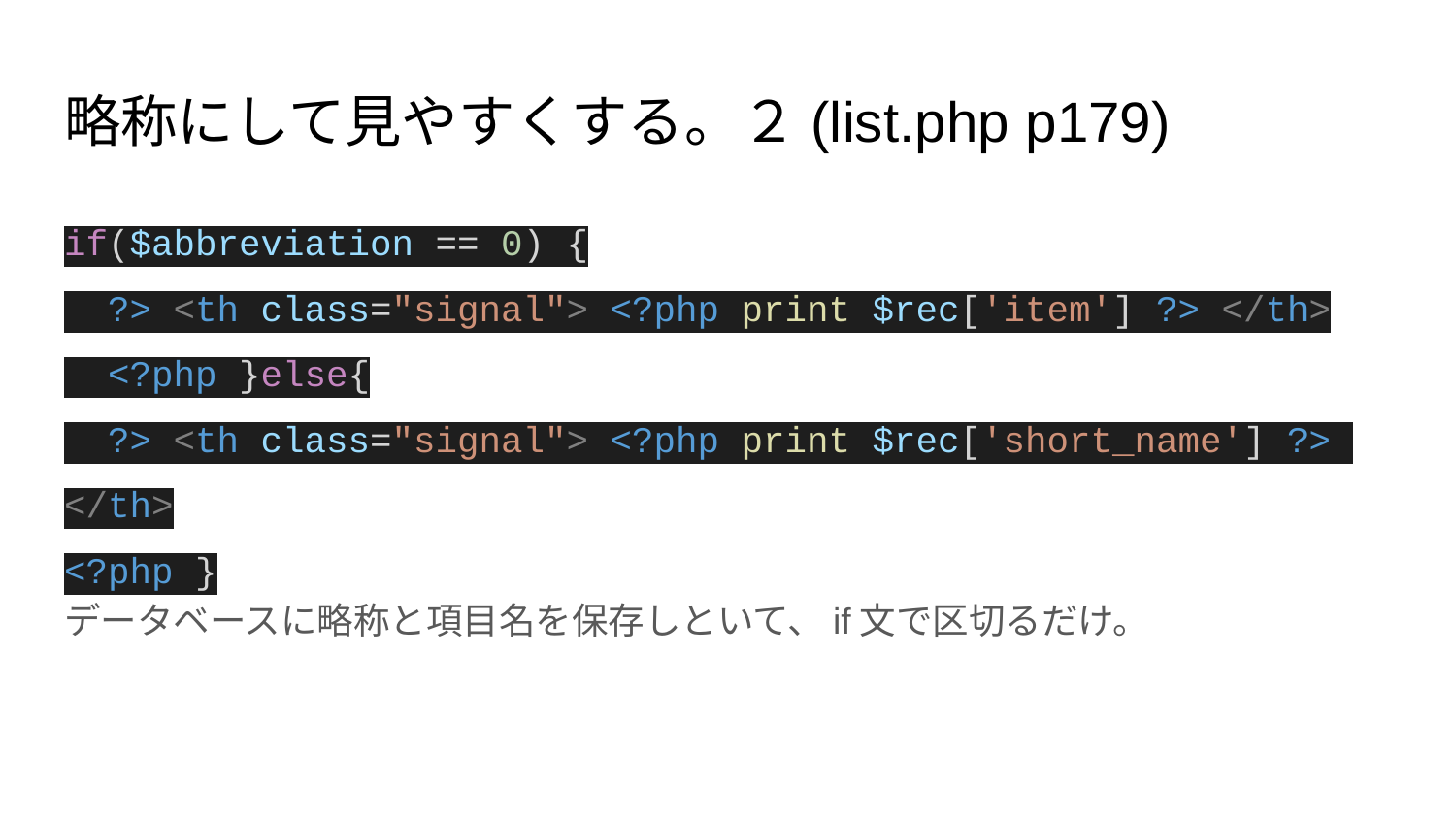

# 略称にして見やすくする。２(list.php p179)
if($abbreviation == 0) {
  ?> <th class="signal"> <?php print $rec['item'] ?> </th>
  <?php }else{
  ?> <th class="signal"> <?php print $rec['short_name'] ?>
</th>
<?php }
データベースに略称と項目名を保存しといて、if文で区切るだけ。